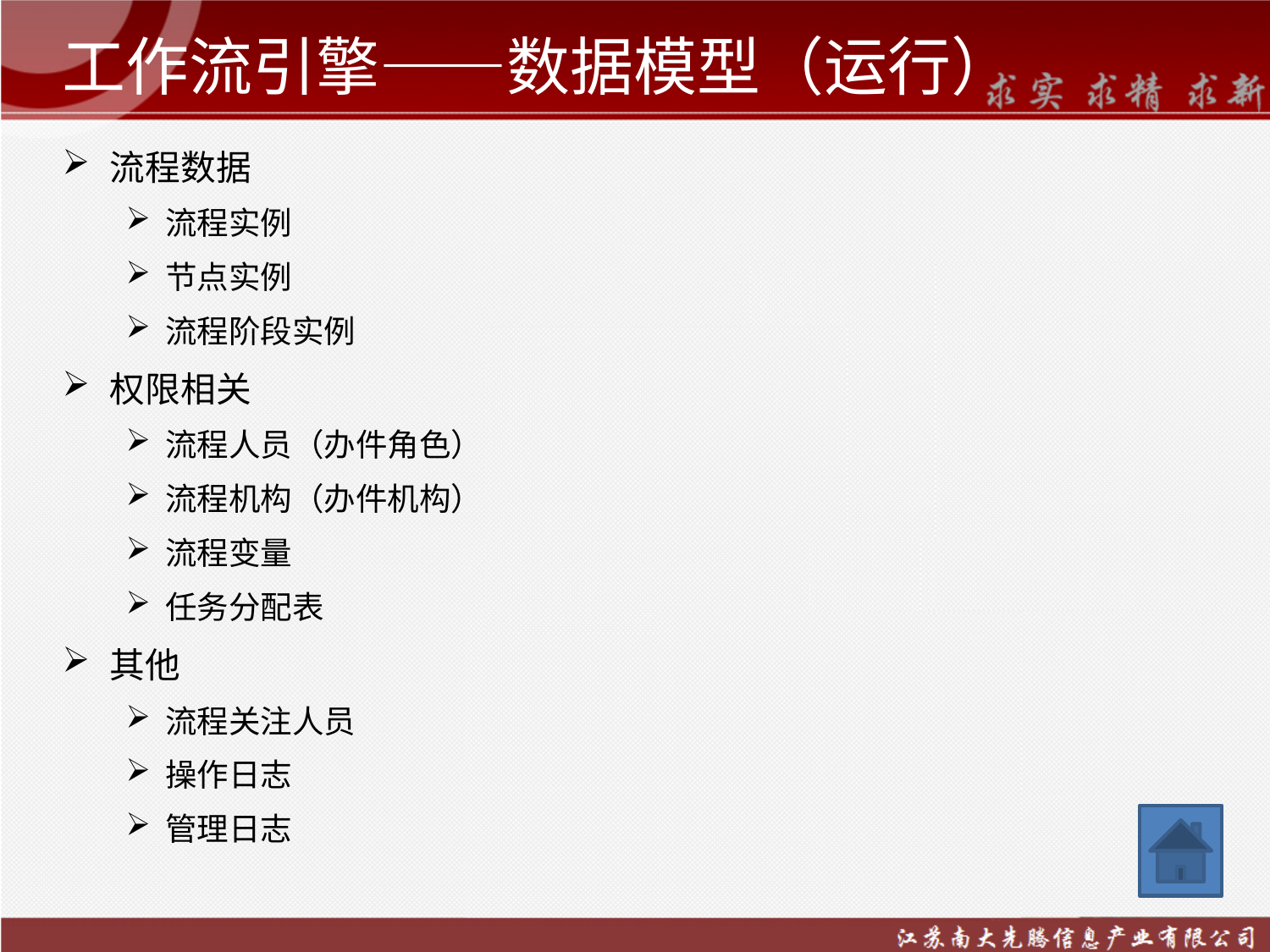

# 工作流引擎——数据模型（运行）
流程数据
流程实例
节点实例
流程阶段实例
权限相关
流程人员（办件角色）
流程机构（办件机构）
流程变量
任务分配表
其他
流程关注人员
操作日志
管理日志